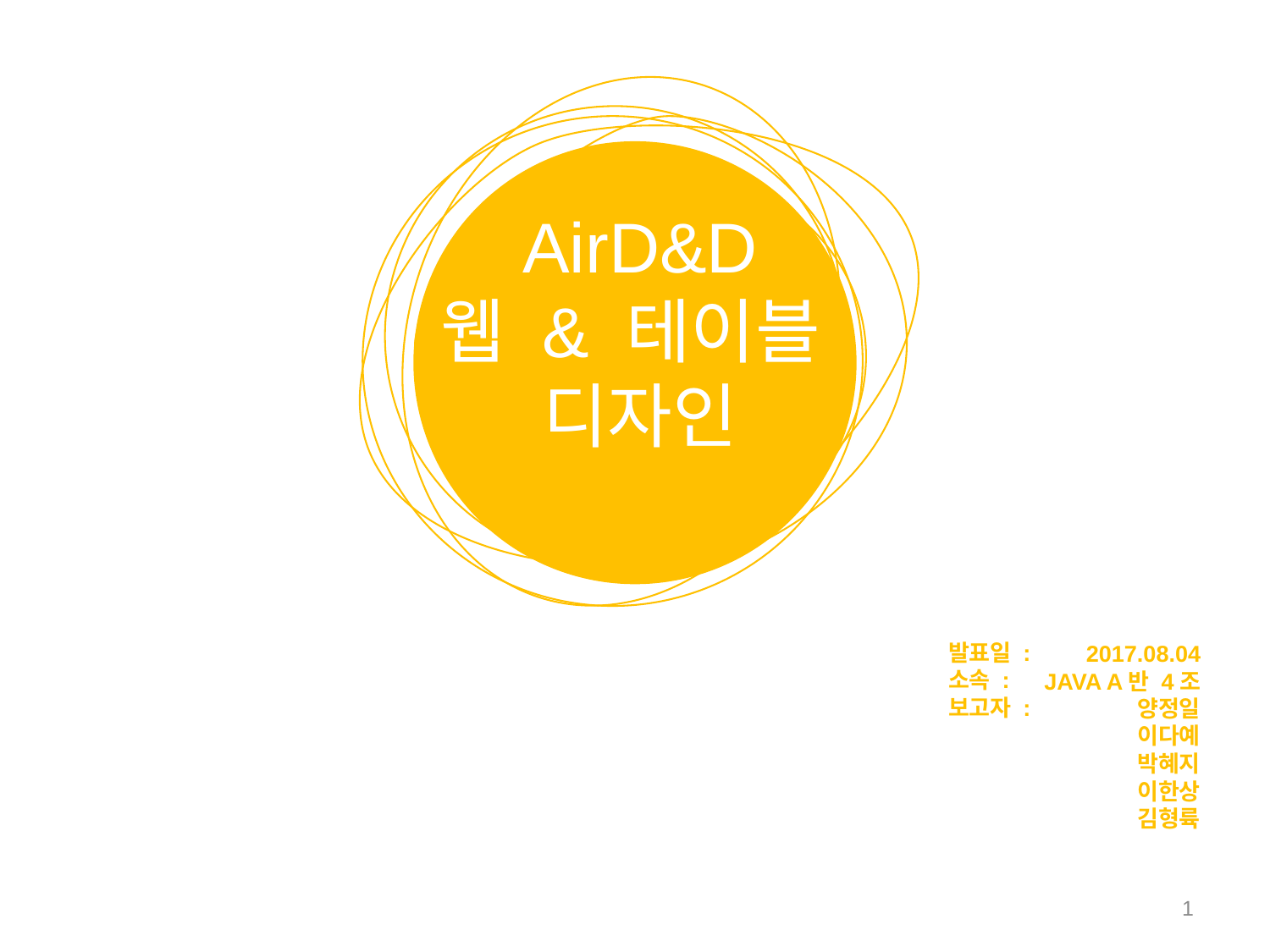

AirD&D
웹 & 테이블
디자인
2017.08.04
JAVA A반 4조
양정일
이다예
박혜지
이한상
김형륙

발표일 :

소속 :

보고자 :
1